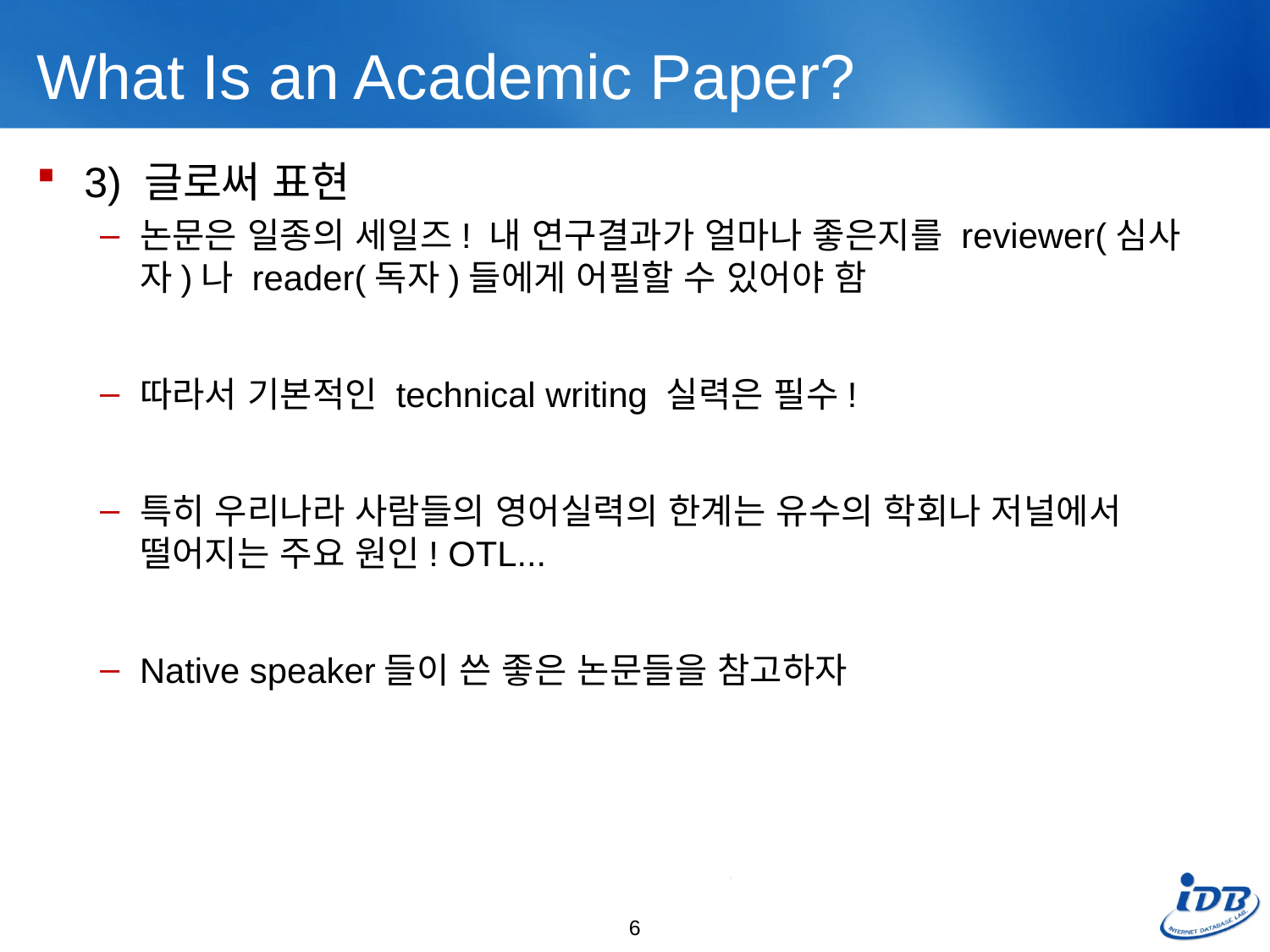

# What Is an Academic Paper?
3) 글로써 표현
논문은 일종의 세일즈! 내 연구결과가 얼마나 좋은지를 reviewer(심사자)나 reader(독자)들에게 어필할 수 있어야 함

따라서 기본적인 technical writing 실력은 필수!

특히 우리나라 사람들의 영어실력의 한계는 유수의 학회나 저널에서 떨어지는 주요 원인! OTL...

Native speaker들이 쓴 좋은 논문들을 참고하자

6